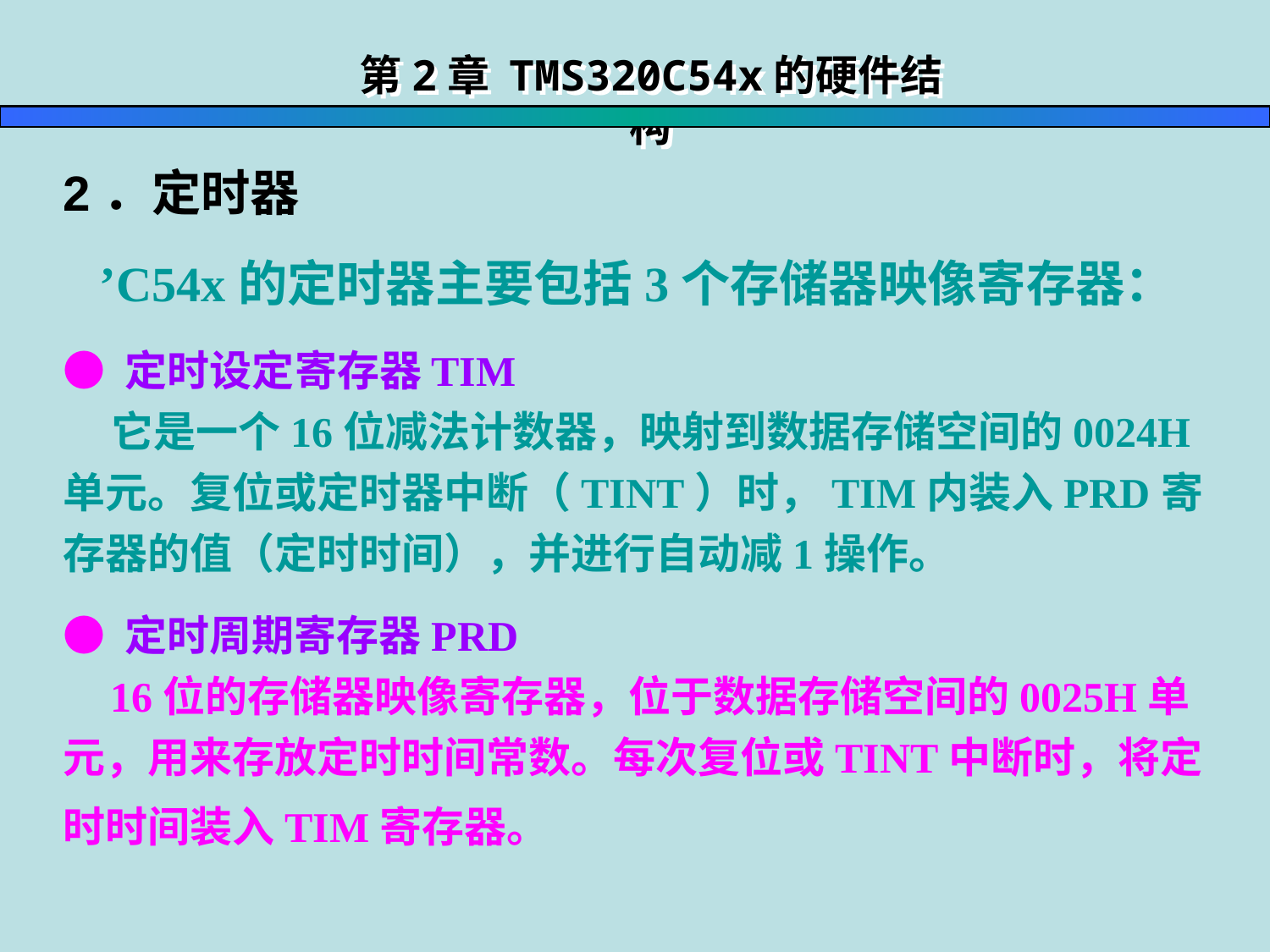

第2章 TMS320C54x的硬件结构

2．定时器
    ’C54x的定时器主要包括3个存储器映像寄存器：
● 定时设定寄存器TIM
    它是一个16位减法计数器，映射到数据存储空间的0024H单元。复位或定时器中断（TINT）时，TIM内装入PRD寄存器的值（定时时间），并进行自动减1操作。
          定时设定寄存器TIM
          定时周期寄存器PRD
          定时控制寄存器TCR
● 定时周期寄存器PRD
    16位的存储器映像寄存器，位于数据存储空间的0025H单元，用来存放定时时间常数。每次复位或TINT中断时，将定时时间装入TIM寄存器。
109